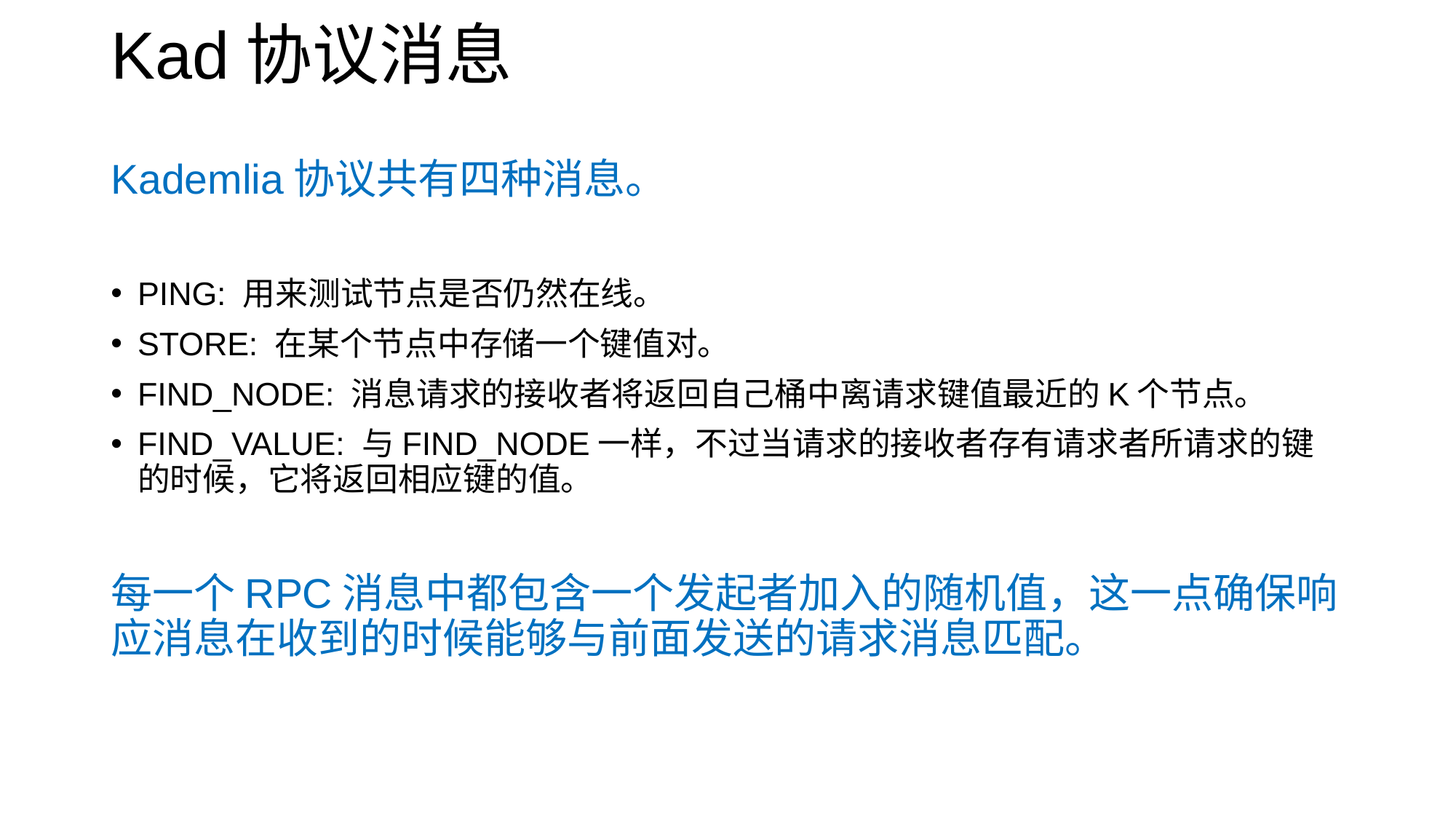

# Kad协议消息
Kademlia协议共有四种消息。

PING: 用来测试节点是否仍然在线。
STORE: 在某个节点中存储一个键值对。
FIND_NODE: 消息请求的接收者将返回自己桶中离请求键值最近的K个节点。
FIND_VALUE: 与FIND_NODE一样，不过当请求的接收者存有请求者所请求的键的时候，它将返回相应键的值。

每一个RPC消息中都包含一个发起者加入的随机值，这一点确保响应消息在收到的时候能够与前面发送的请求消息匹配。